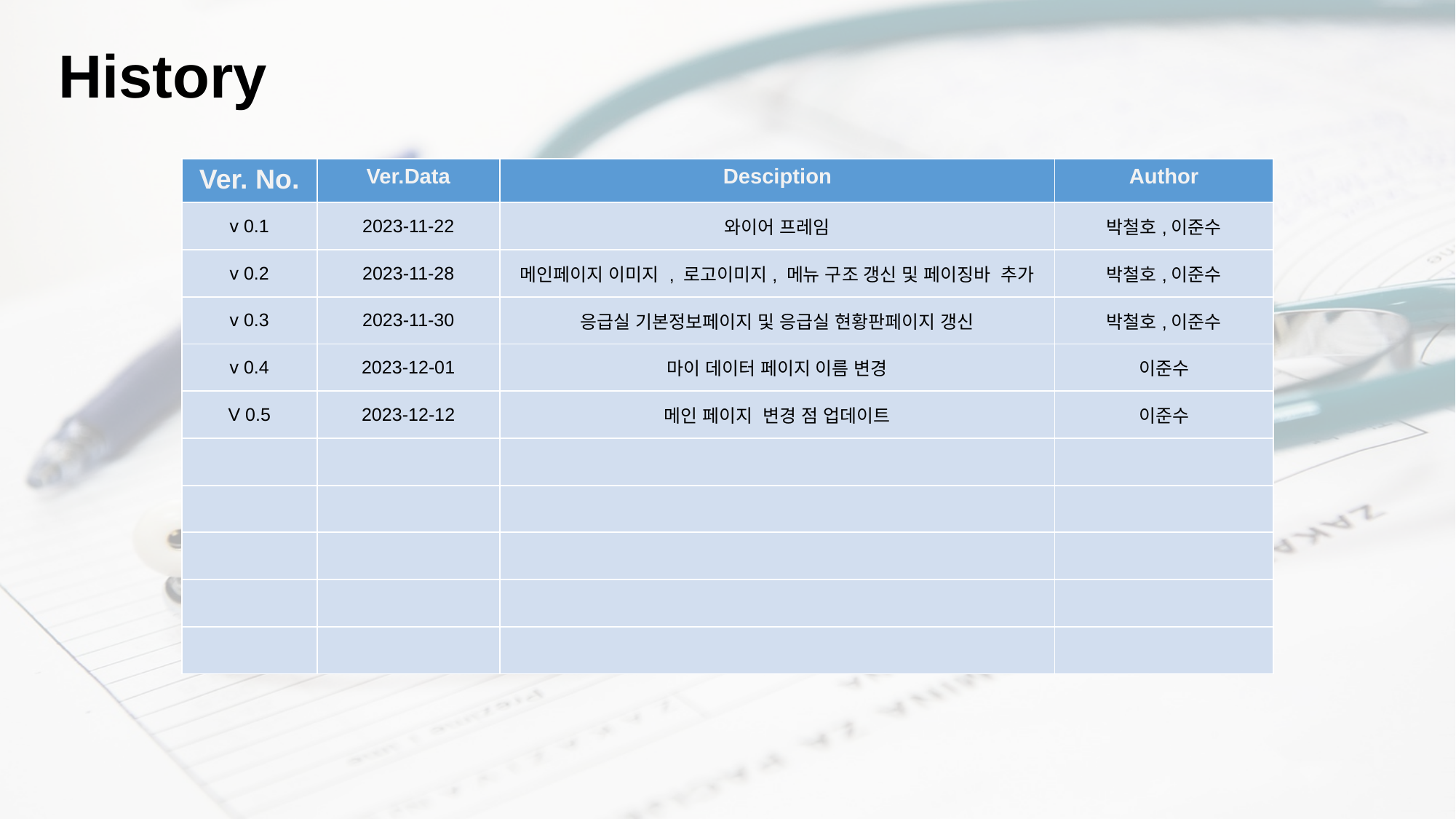

History
| Ver. No. | Ver.Data | Desciption | Author |
| --- | --- | --- | --- |
| v 0.1 | 2023-11-22 | 와이어 프레임 | 박철호,이준수 |
| v 0.2 | 2023-11-28 | 메인페이지 이미지 , 로고이미지, 메뉴 구조 갱신 및 페이징바 추가 | 박철호,이준수 |
| v 0.3 | 2023-11-30 | 응급실 기본정보페이지 및 응급실 현황판페이지 갱신 | 박철호,이준수 |
| v 0.4 | 2023-12-01 | 마이 데이터 페이지 이름 변경 | 이준수 |
| V 0.5 | 2023-12-12 | 메인 페이지 변경 점 업데이트 | 이준수 |
|  |  |  |  |
|  |  |  |  |
|  |  |  |  |
|  |  |  |  |
|  |  |  |  |